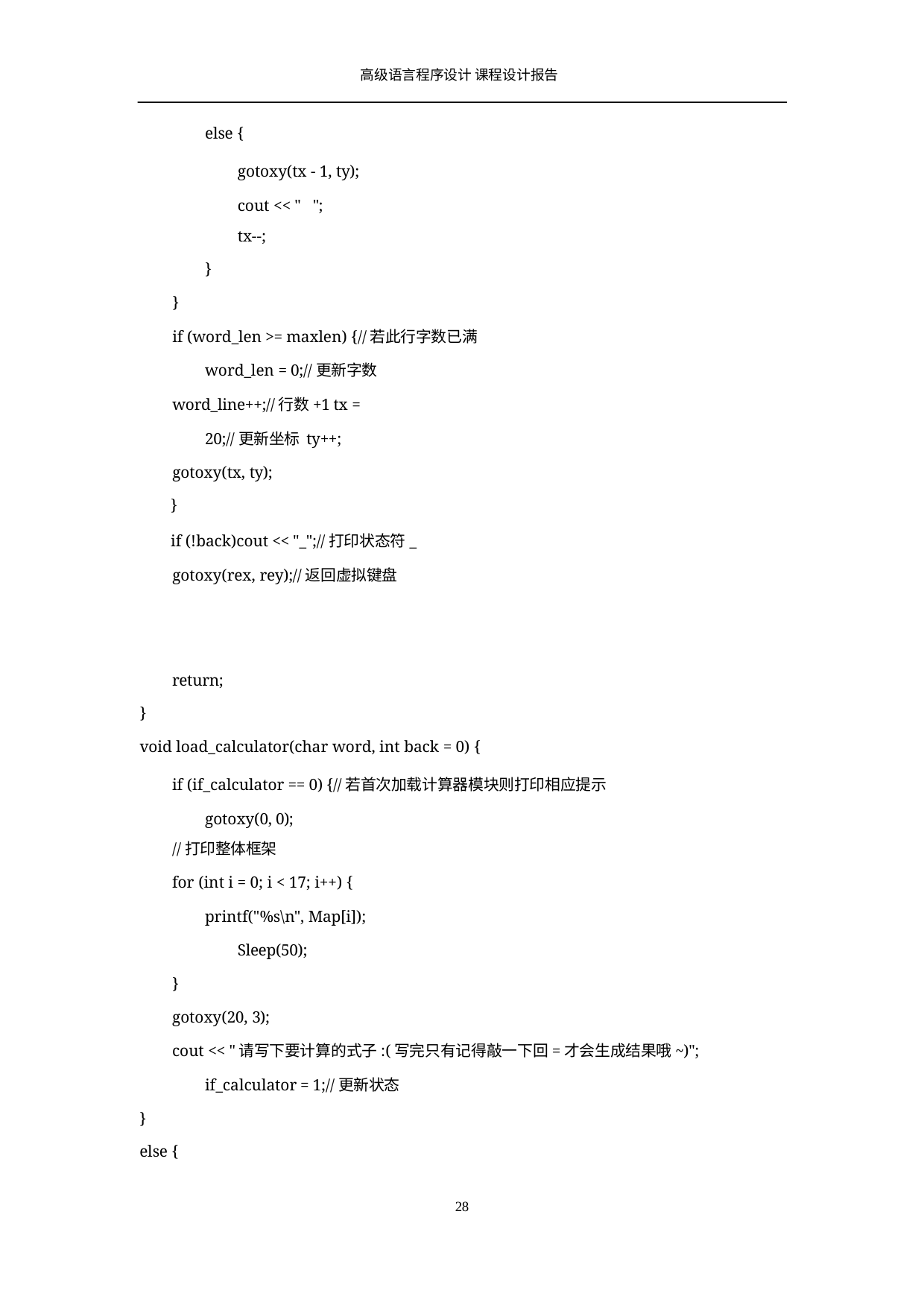

高级语言程序设计 课程设计报告

else {
gotoxy(tx - 1, ty); cout << " ";
tx--;

}

}
if (word_len >= maxlen) {//若此行字数已满 word_len = 0;//更新字数
word_line++;//行数+1 tx = 20;//更新坐标 ty++;

gotoxy(tx, ty);

}
if (!back)cout << "_";//打印状态符_ gotoxy(rex, rey);//返回虚拟键盘
return;

}

void load_calculator(char word, int back = 0) {
if (if_calculator == 0) {//若首次加载计算器模块则打印相应提示 gotoxy(0, 0);
//打印整体框架

for (int i = 0; i < 17; i++) {
printf("%s\n", Map[i]); Sleep(50);

}

gotoxy(20, 3);
cout << "请写下要计算的式子:(写完只有记得敲一下回=才会生成结果哦~)"; if_calculator = 1;//更新状态

}

else {
28